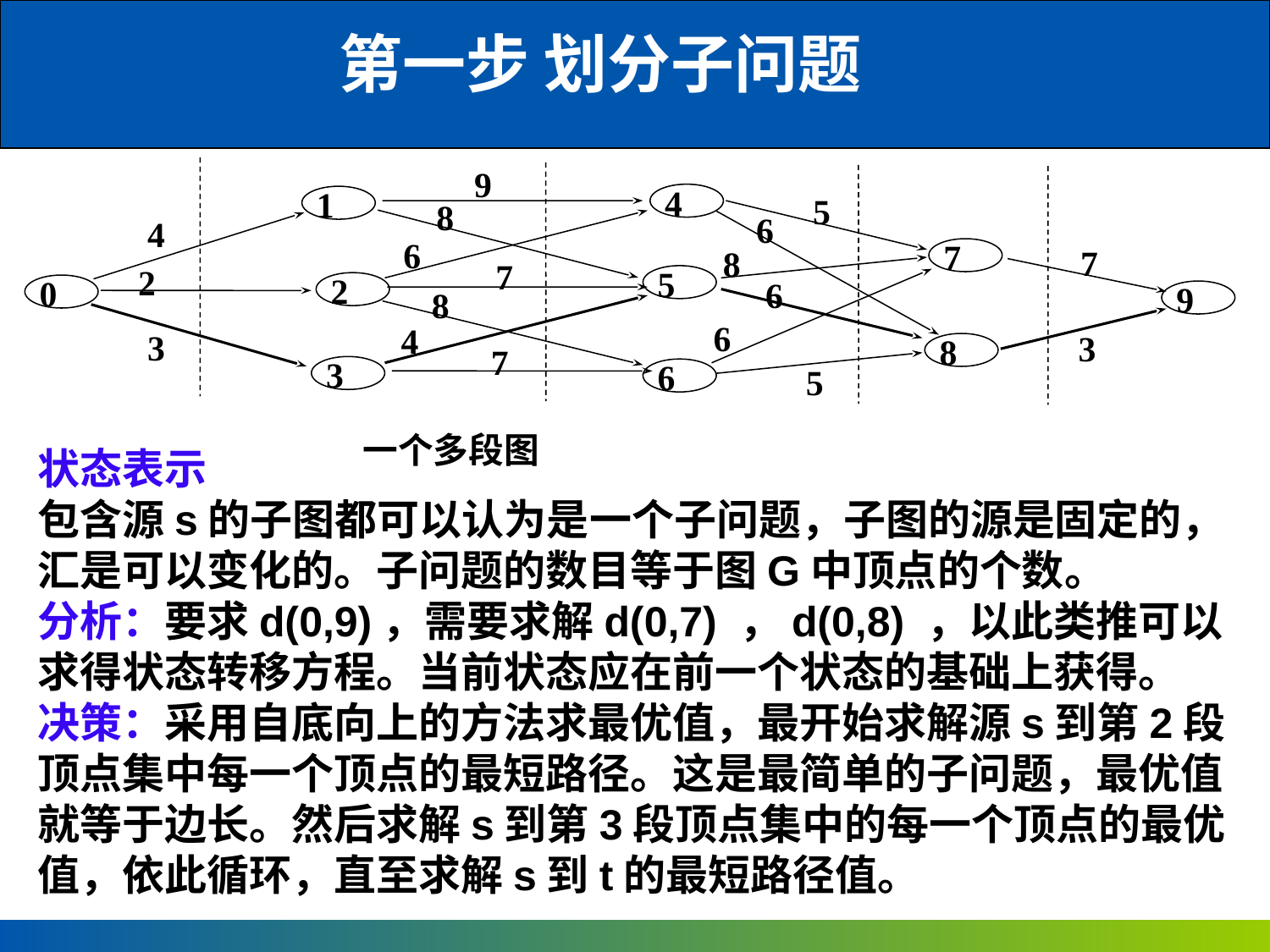

第一步 划分子问题

9
4
1
5

8

6
4
7
6
7
8

7
5
2

2
0
9
6

8

6
4
8
3
3
7

3
6
5

      一个多段图
状态表示
包含源s的子图都可以认为是一个子问题，子图的源是固定的，汇是可以变化的。子问题的数目等于图G中顶点的个数。
分析：要求d(0,9)，需要求解d(0,7) ，d(0,8) ，以此类推可以求得状态转移方程。当前状态应在前一个状态的基础上获得。
决策：采用自底向上的方法求最优值，最开始求解源s到第2段顶点集中每一个顶点的最短路径。这是最简单的子问题，最优值就等于边长。然后求解s到第3段顶点集中的每一个顶点的最优值，依此循环，直至求解s到t的最短路径值。